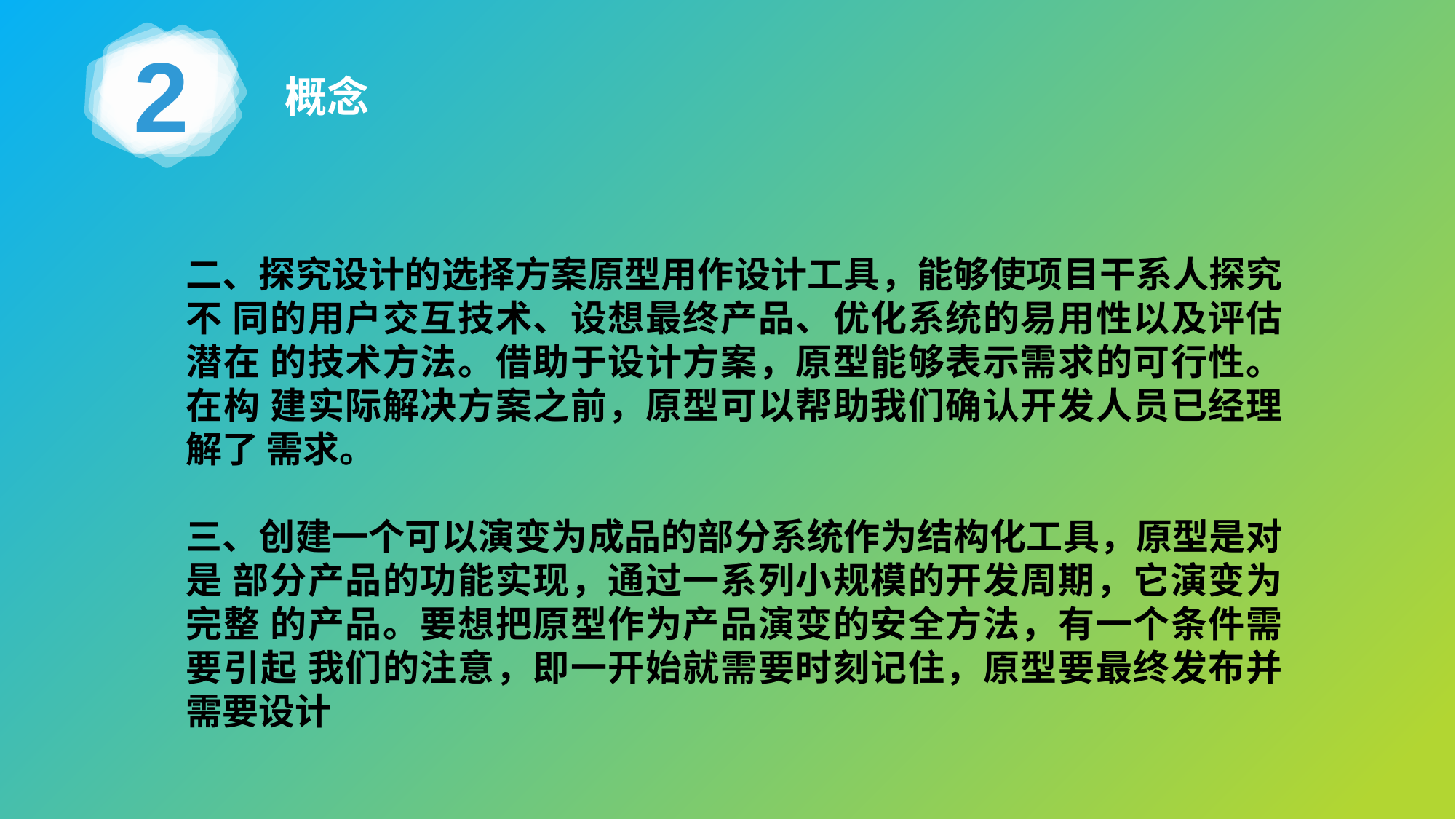

2

概念
二、探究设计的选择方案原型用作设计工具，能够使项目干系人探究不 同的用户交互技术、设想最终产品、优化系统的易用性以及评估潜在 的技术方法。借助于设计方案，原型能够表示需求的可行性。在构 建实际解决方案之前，原型可以帮助我们确认开发人员已经理解了 需求。

三、创建一个可以演变为成品的部分系统作为结构化工具，原型是对是 部分产品的功能实现，通过一系列小规模的开发周期，它演变为完整 的产品。要想把原型作为产品演变的安全方法，有一个条件需要引起 我们的注意，即一开始就需要时刻记住，原型要最终发布并需要设计